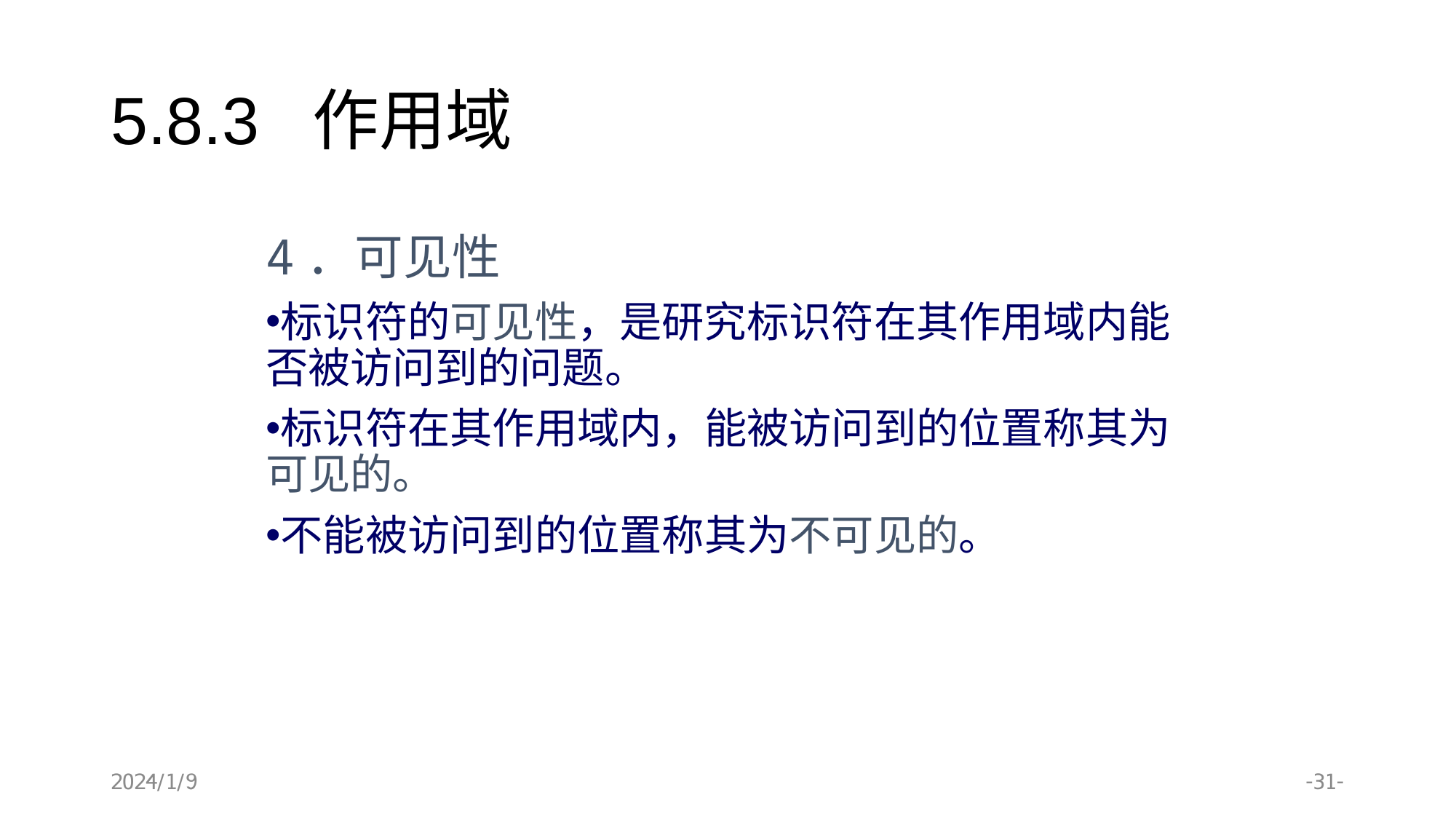

# 5.8.3  作用域
4．可见性
标识符的可见性，是研究标识符在其作用域内能否被访问到的问题。
标识符在其作用域内，能被访问到的位置称其为可见的。
不能被访问到的位置称其为不可见的。

2024/1/9
-31-